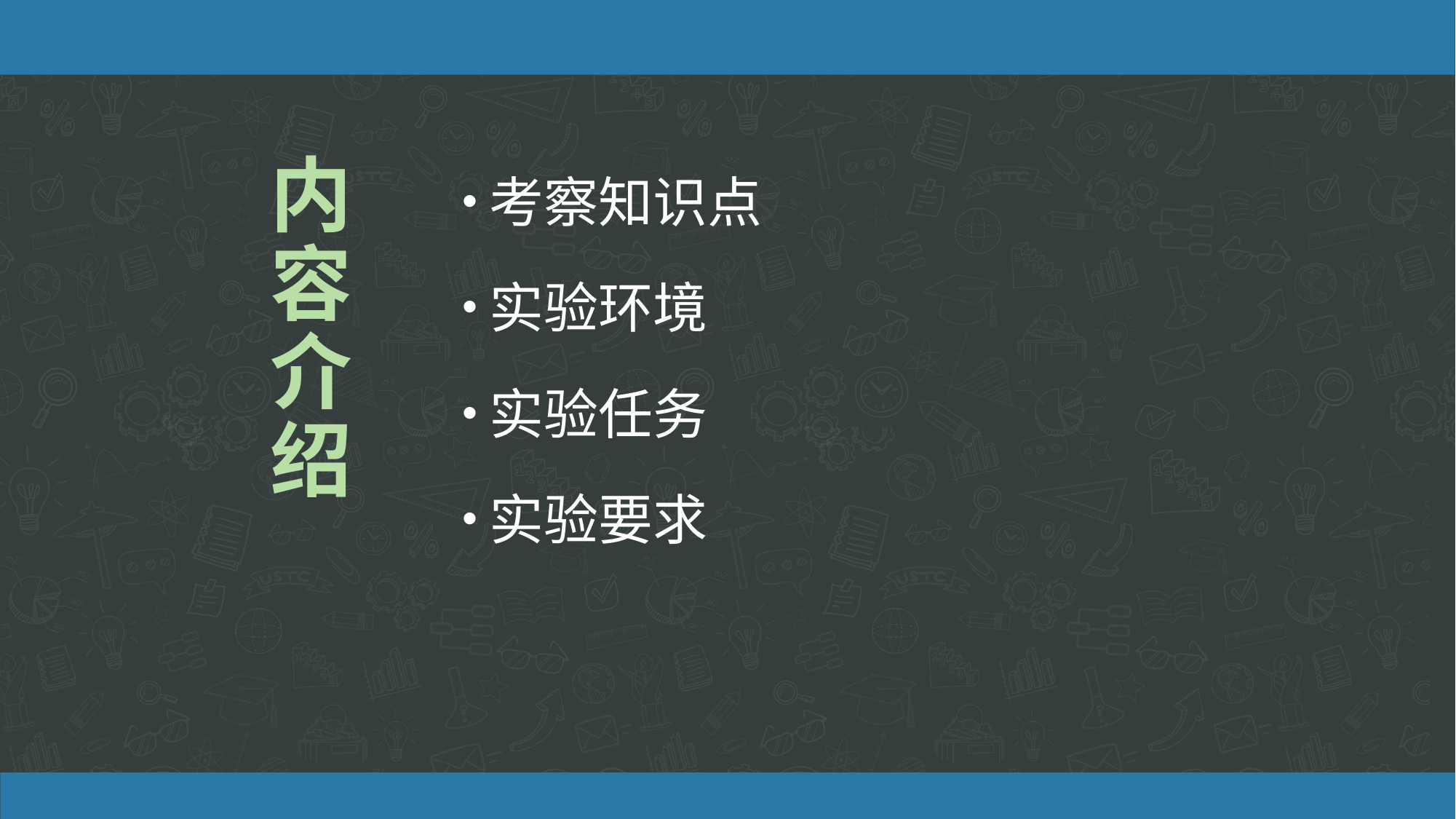

# 内 容 介 绍
考察知识点
实验环境
实验任务
实验要求